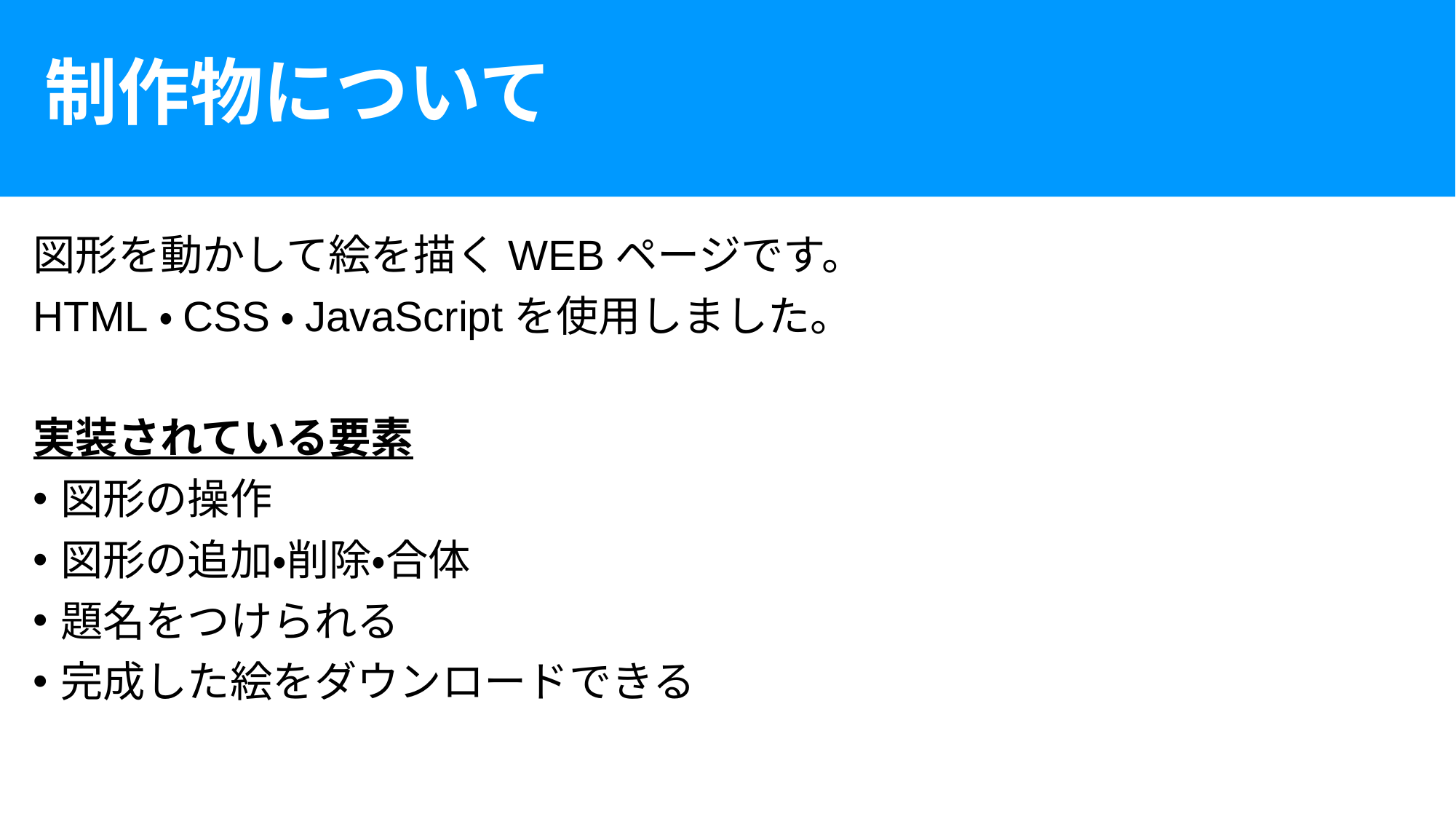

# 制作物について
図形を動かして絵を描くWEBページです。
HTML・CSS・JavaScriptを使用しました。

実装されている要素
図形の操作
図形の追加・削除・合体
題名をつけられる
完成した絵をダウンロードできる